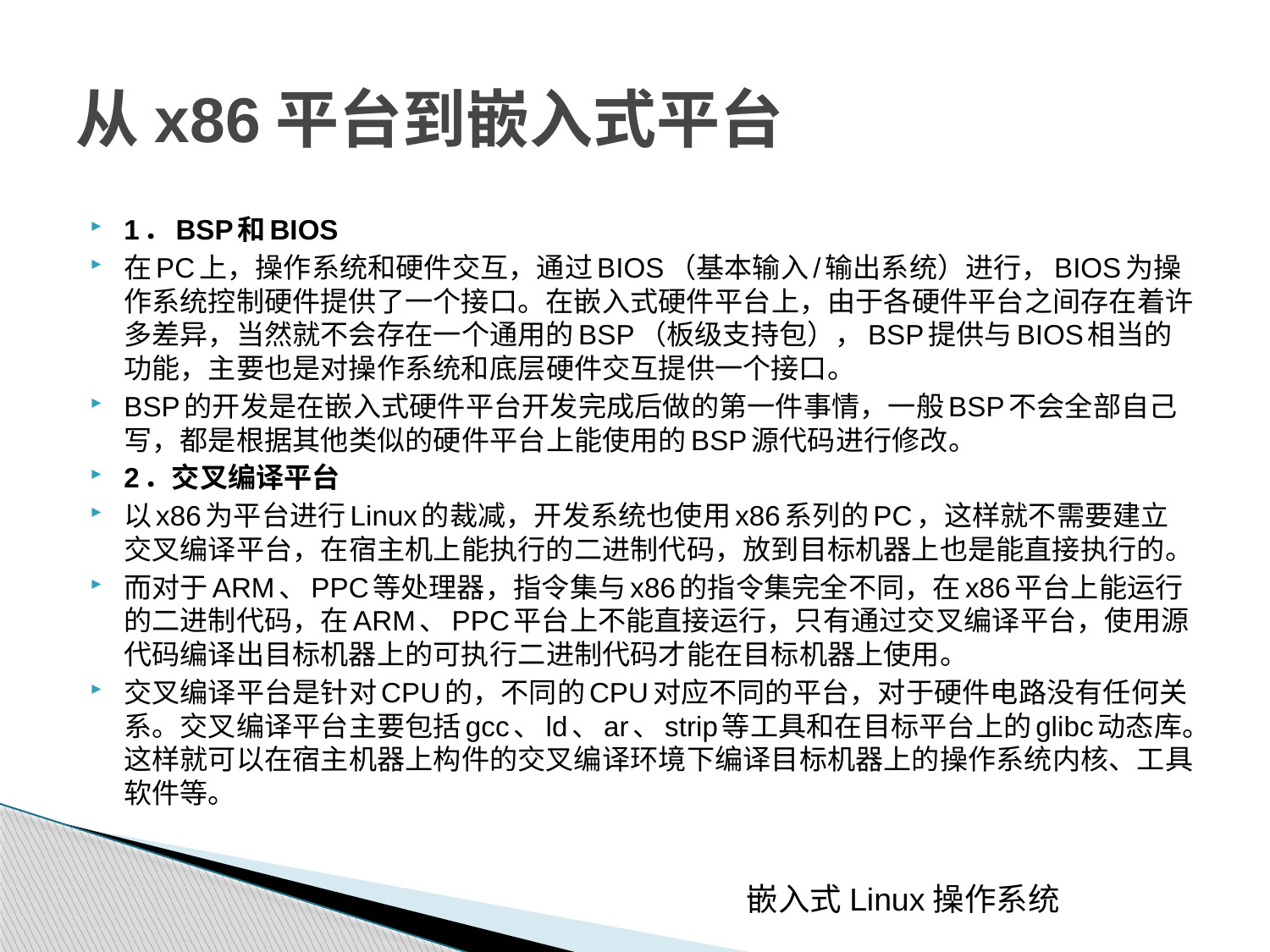

# 从x86平台到嵌入式平台
1．BSP和BIOS
在PC上，操作系统和硬件交互，通过BIOS（基本输入/输出系统）进行，BIOS为操作系统控制硬件提供了一个接口。在嵌入式硬件平台上，由于各硬件平台之间存在着许多差异，当然就不会存在一个通用的BSP（板级支持包），BSP提供与BIOS相当的功能，主要也是对操作系统和底层硬件交互提供一个接口。
BSP的开发是在嵌入式硬件平台开发完成后做的第一件事情，一般BSP不会全部自己写，都是根据其他类似的硬件平台上能使用的BSP源代码进行修改。
2．交叉编译平台
以x86为平台进行Linux的裁减，开发系统也使用x86系列的PC，这样就不需要建立交叉编译平台，在宿主机上能执行的二进制代码，放到目标机器上也是能直接执行的。
而对于ARM、PPC等处理器，指令集与x86的指令集完全不同，在x86平台上能运行的二进制代码，在ARM、PPC平台上不能直接运行，只有通过交叉编译平台，使用源代码编译出目标机器上的可执行二进制代码才能在目标机器上使用。
交叉编译平台是针对CPU的，不同的CPU对应不同的平台，对于硬件电路没有任何关系。交叉编译平台主要包括gcc、ld、ar、strip等工具和在目标平台上的glibc动态库。这样就可以在宿主机器上构件的交叉编译环境下编译目标机器上的操作系统内核、工具软件等。

嵌入式Linux操作系统